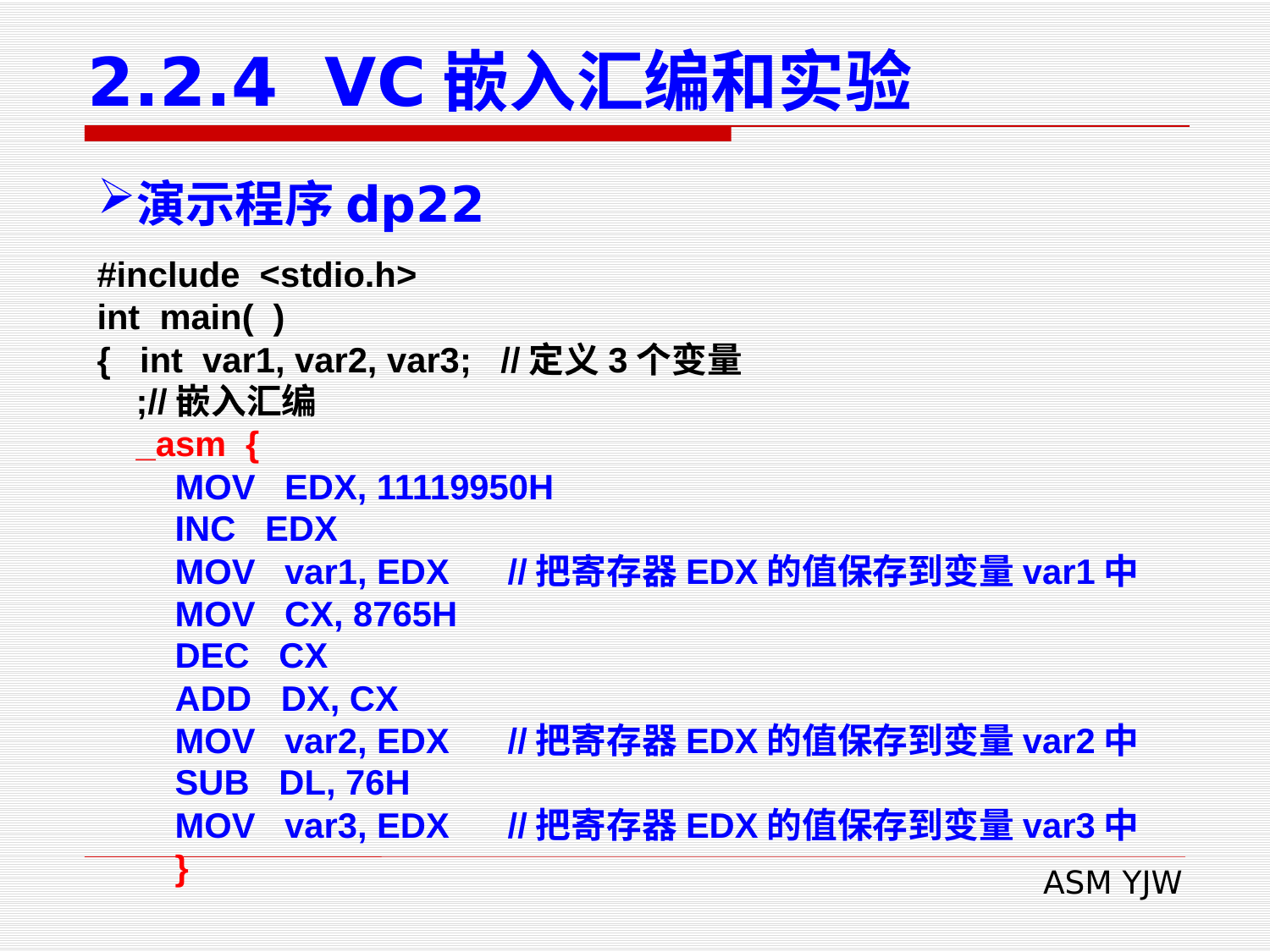

# 2.2.4  VC嵌入汇编和实验
演示程序dp22
#include  <stdio.h>
int  main(  )
{   int  var1, var2, var3;   //定义3个变量
    ;//嵌入汇编
    _asm  {
        MOV   EDX, 11119950H
        INC   EDX
        MOV   var1, EDX      //把寄存器EDX的值保存到变量var1中
        MOV   CX, 8765H
        DEC   CX
        ADD   DX, CX
        MOV   var2, EDX      //把寄存器EDX的值保存到变量var2中
        SUB   DL, 76H
        MOV   var3, EDX      //把寄存器EDX的值保存到变量var3中
        }